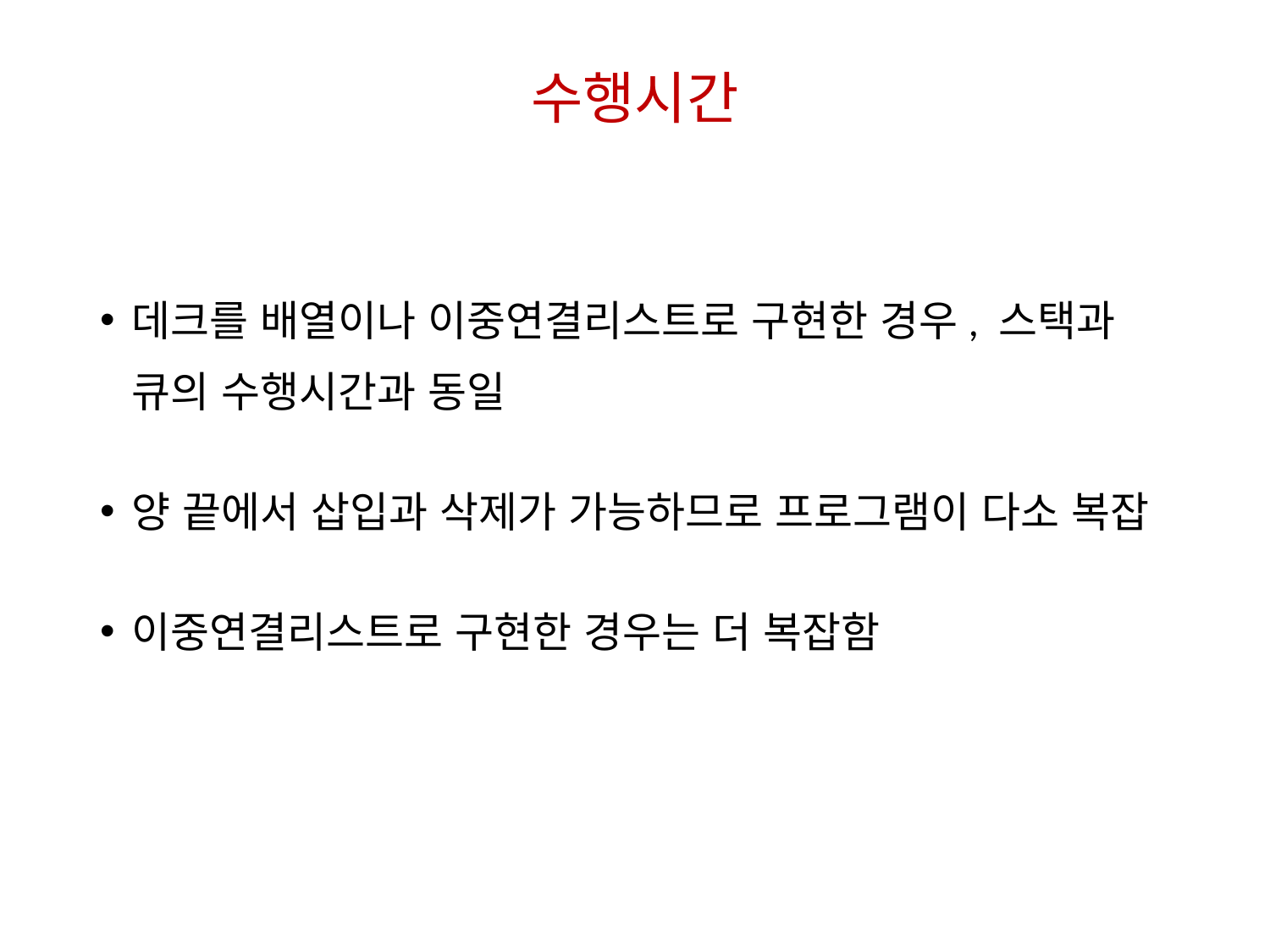

# 수행시간
데크를 배열이나 이중연결리스트로 구현한 경우, 스택과 큐의 수행시간과 동일
양 끝에서 삽입과 삭제가 가능하므로 프로그램이 다소 복잡
이중연결리스트로 구현한 경우는 더 복잡함